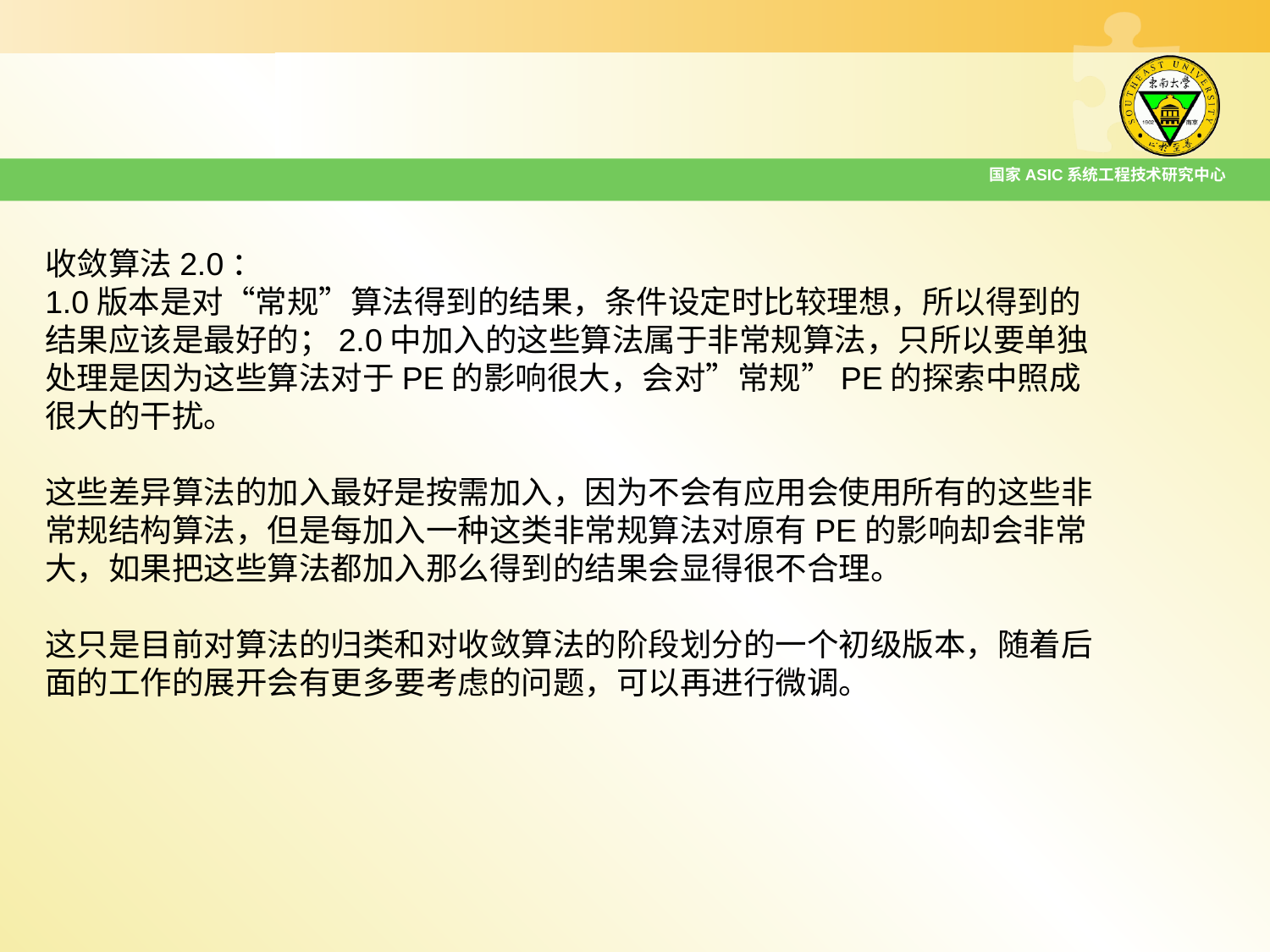

国家ASIC系统工程技术研究中心
收敛算法2.0：
1.0版本是对“常规”算法得到的结果，条件设定时比较理想，所以得到的结果应该是最好的；2.0中加入的这些算法属于非常规算法，只所以要单独处理是因为这些算法对于PE的影响很大，会对”常规”PE的探索中照成很大的干扰。

这些差异算法的加入最好是按需加入，因为不会有应用会使用所有的这些非常规结构算法，但是每加入一种这类非常规算法对原有PE的影响却会非常大，如果把这些算法都加入那么得到的结果会显得很不合理。

这只是目前对算法的归类和对收敛算法的阶段划分的一个初级版本，随着后面的工作的展开会有更多要考虑的问题，可以再进行微调。